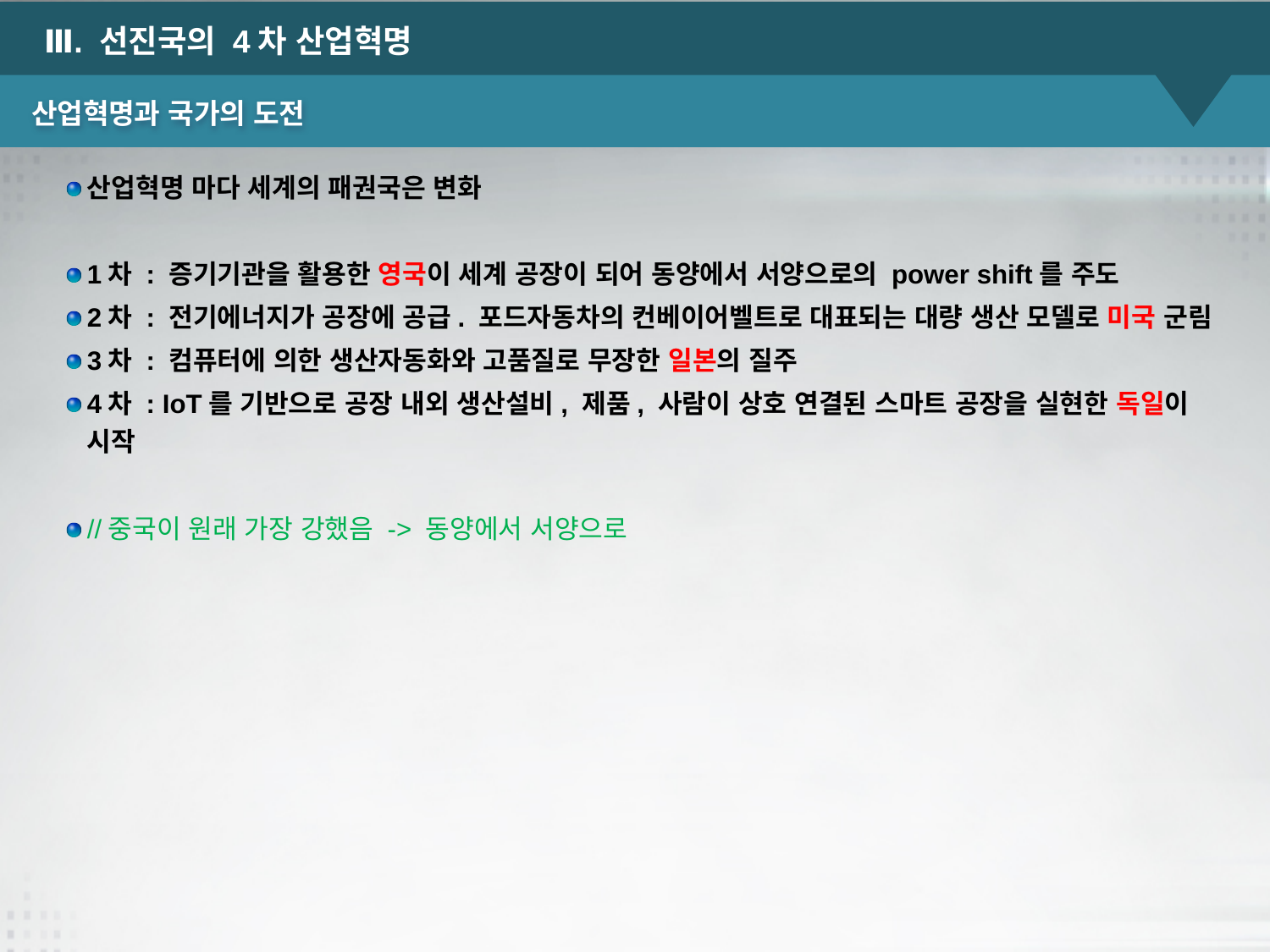

Ⅲ. 선진국의 4차 산업혁명
# 산업혁명과 국가의 도전
산업혁명 마다 세계의 패권국은 변화

1차 : 증기기관을 활용한 영국이 세계 공장이 되어 동양에서 서양으로의 power shift를 주도
2차 : 전기에너지가 공장에 공급. 포드자동차의 컨베이어벨트로 대표되는 대량 생산 모델로 미국 군림
3차 : 컴퓨터에 의한 생산자동화와 고품질로 무장한 일본의 질주
4차 : IoT를 기반으로 공장 내외 생산설비, 제품, 사람이 상호 연결된 스마트 공장을 실현한 독일이 시작

//중국이 원래 가장 강했음 -> 동양에서 서양으로